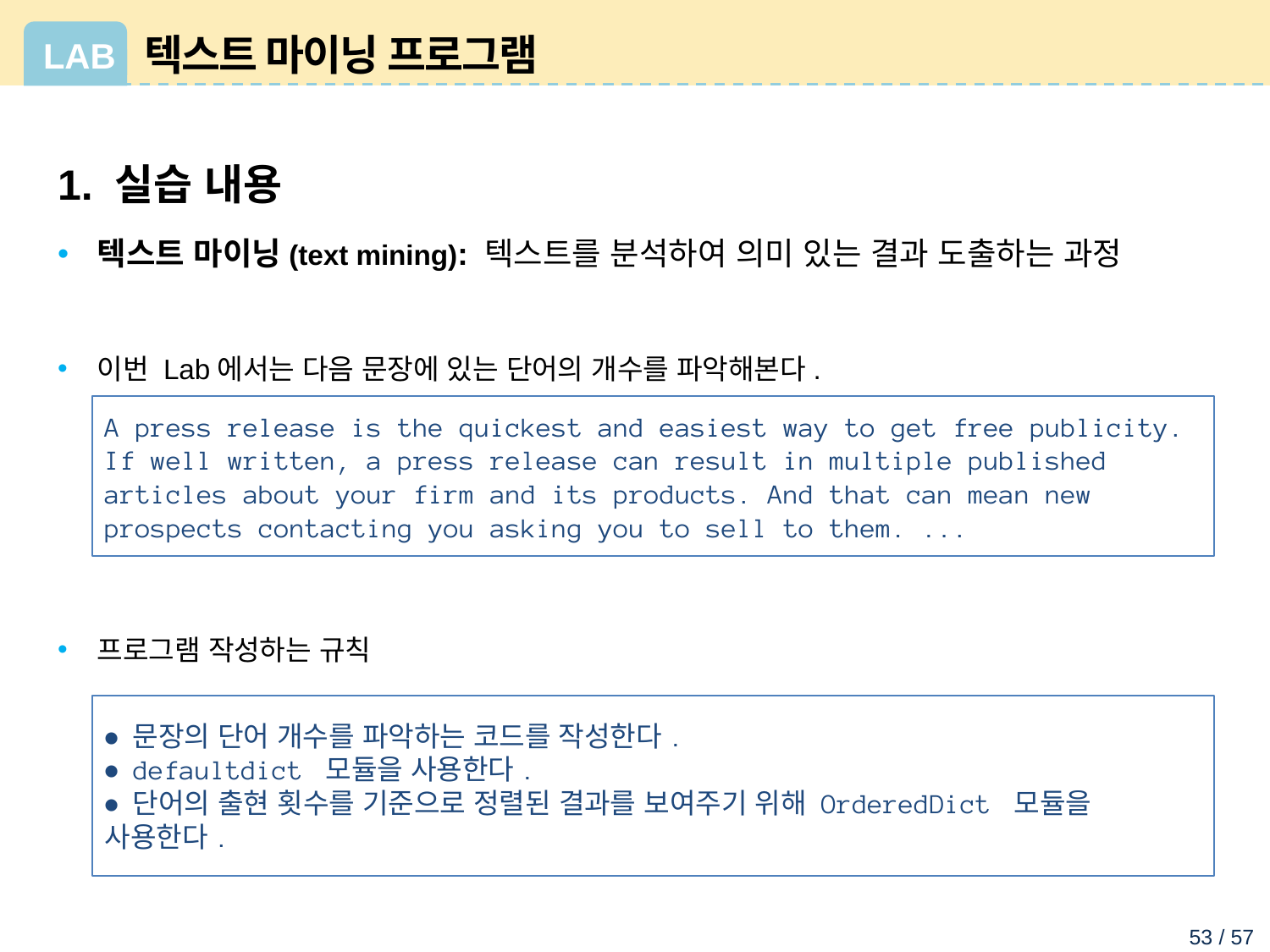

# 텍스트 마이닝 프로그램
1. 실습 내용
텍스트 마이닝(text mining): 텍스트를 분석하여 의미 있는 결과 도출하는 과정

이번 Lab에서는 다음 문장에 있는 단어의 개수를 파악해본다.

프로그램 작성하는 규칙
A press release is the quickest and easiest way to get free publicity. If well written, a press release can result in multiple published articles about your firm and its products. And that can mean new prospects contacting you asking you to sell to them. ...
⦁ 문장의 단어 개수를 파악하는 코드를 작성한다.
⦁ defaultdict 모듈을 사용한다.
⦁ 단어의 출현 횟수를 기준으로 정렬된 결과를 보여주기 위해 OrderedDict 모듈을 사용한다.